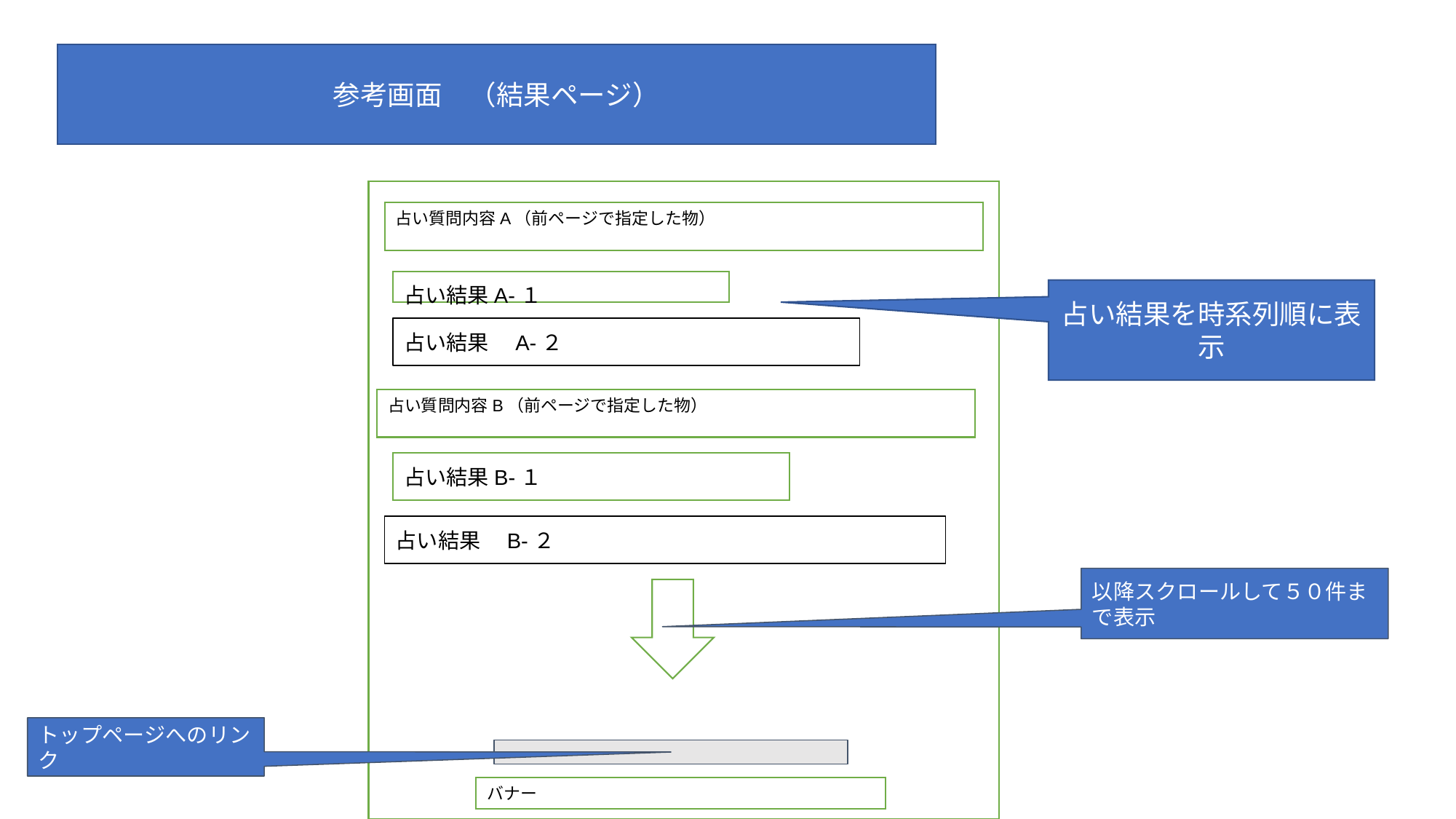

参考画面　（結果ページ）

占い質問内容A（前ページで指定した物）
占い結果A-１
占い結果を時系列順に表示
占い結果　A-２
占い質問内容B（前ページで指定した物）
占い結果B-１
占い結果　B-２
以降スクロールして５０件まで表示

トップページへのリンク

バナー